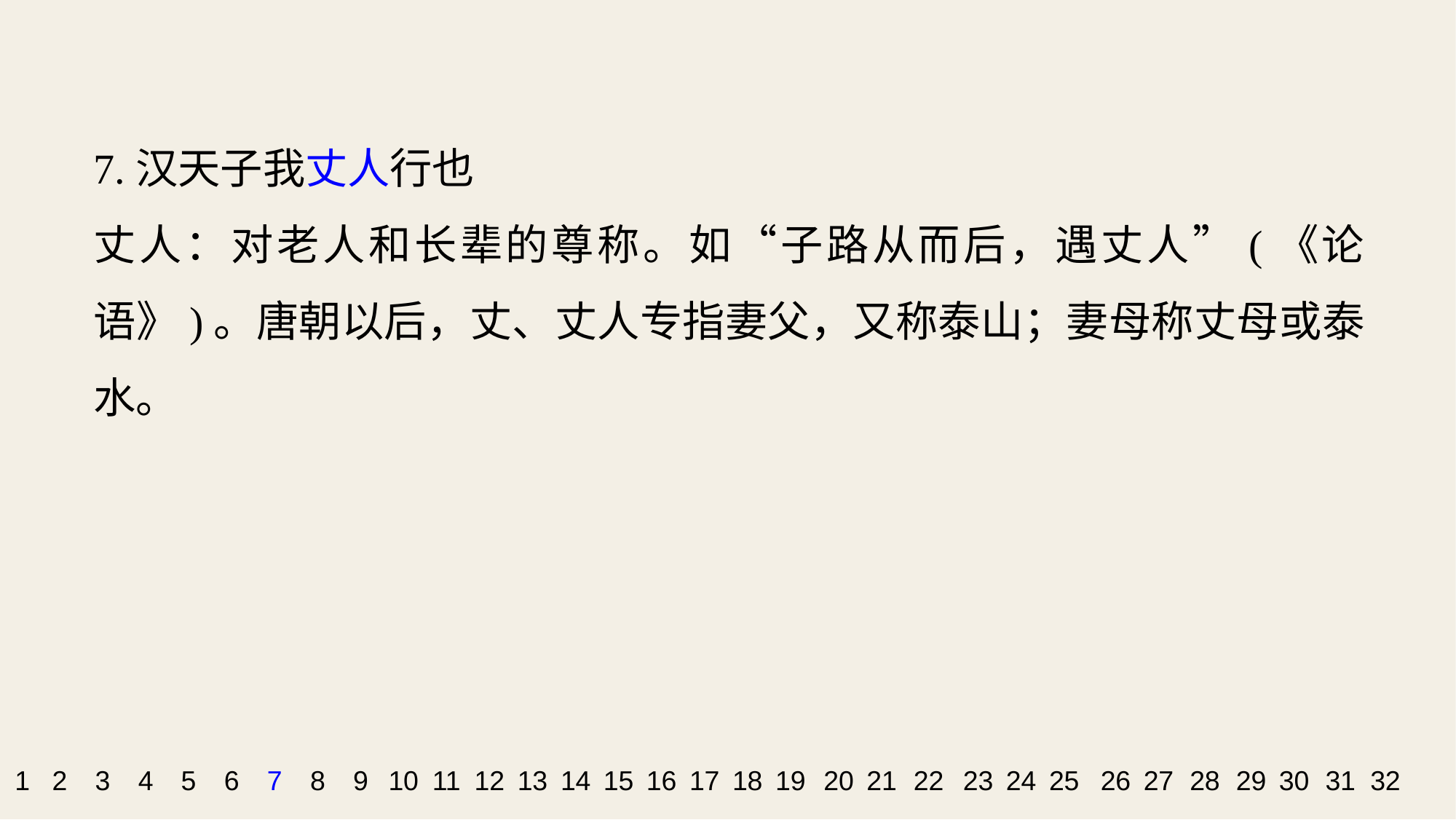

7.汉天子我丈人行也
丈人：对老人和长辈的尊称。如“子路从而后，遇丈人”(《论语》)。唐朝以后，丈、丈人专指妻父，又称泰山；妻母称丈母或泰水。
1
2
3
4
5
6
7
8
9
10
11
12
13
14
15
16
17
18
19
20
21
22
23
24
25
26
27
28
29
30
31
32